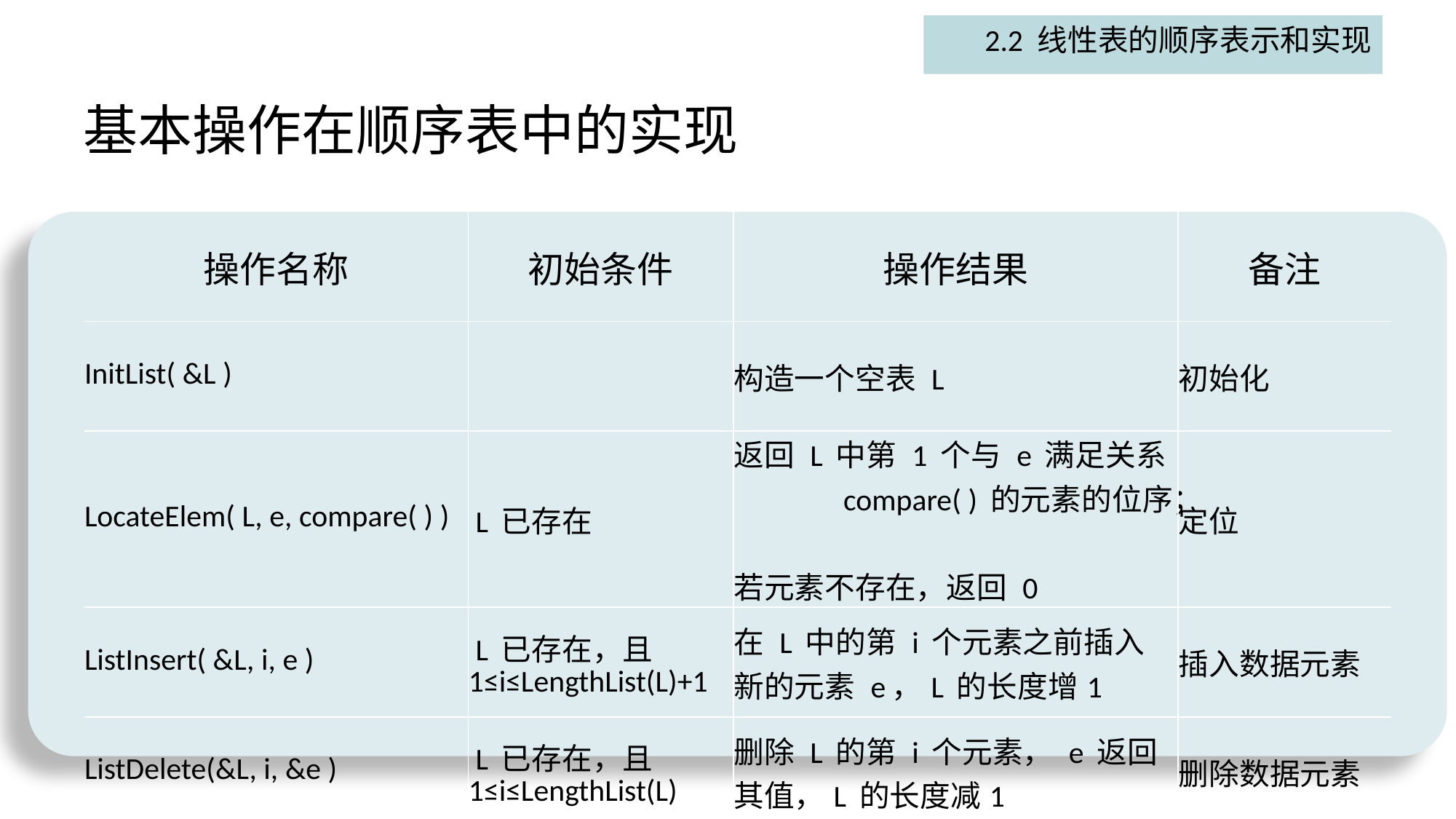

2.2 线性表的顺序表示和实现
# 基本操作在顺序表中的实现

| 操作名称 | 初始条件 | 操作结果 | 备注 |
| --- | --- | --- | --- |
| InitList( &L ) |  | 构造一个空表 L | 初始化 |
| LocateElem( L, e, compare( ) ) | L 已存在 | 返回 L 中第 1 个与 e 满足关系 compare( ) 的元素的位序； 若元素不存在，返回 0 | 定位 |
| ListInsert( &L, i, e ) | L 已存在，且1≤i≤LengthList(L)+1 | 在 L 中的第 i 个元素之前插入 新的元素 e，L 的长度增1 | 插入数据元素 |
| ListDelete(&L, i, &e ) | L 已存在，且1≤i≤LengthList(L) | 删除 L 的第 i 个元素， e 返回其值，L 的长度减1 | 删除数据元素 |